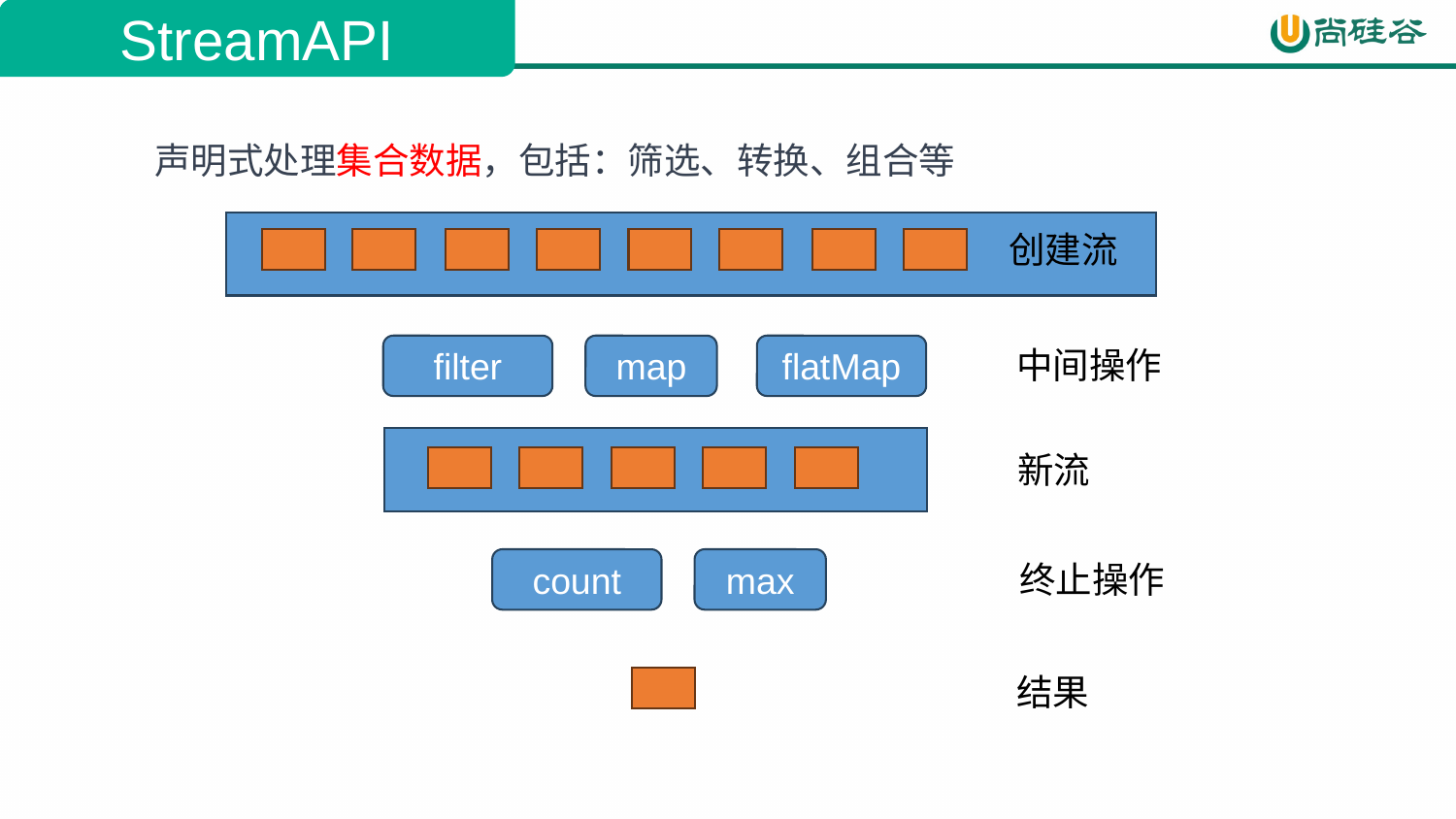

StreamAPI
声明式处理集合数据，包括：筛选、转换、组合等

创建流

filter
map
flatMap
中间操作

新流

count
max
终止操作
结果